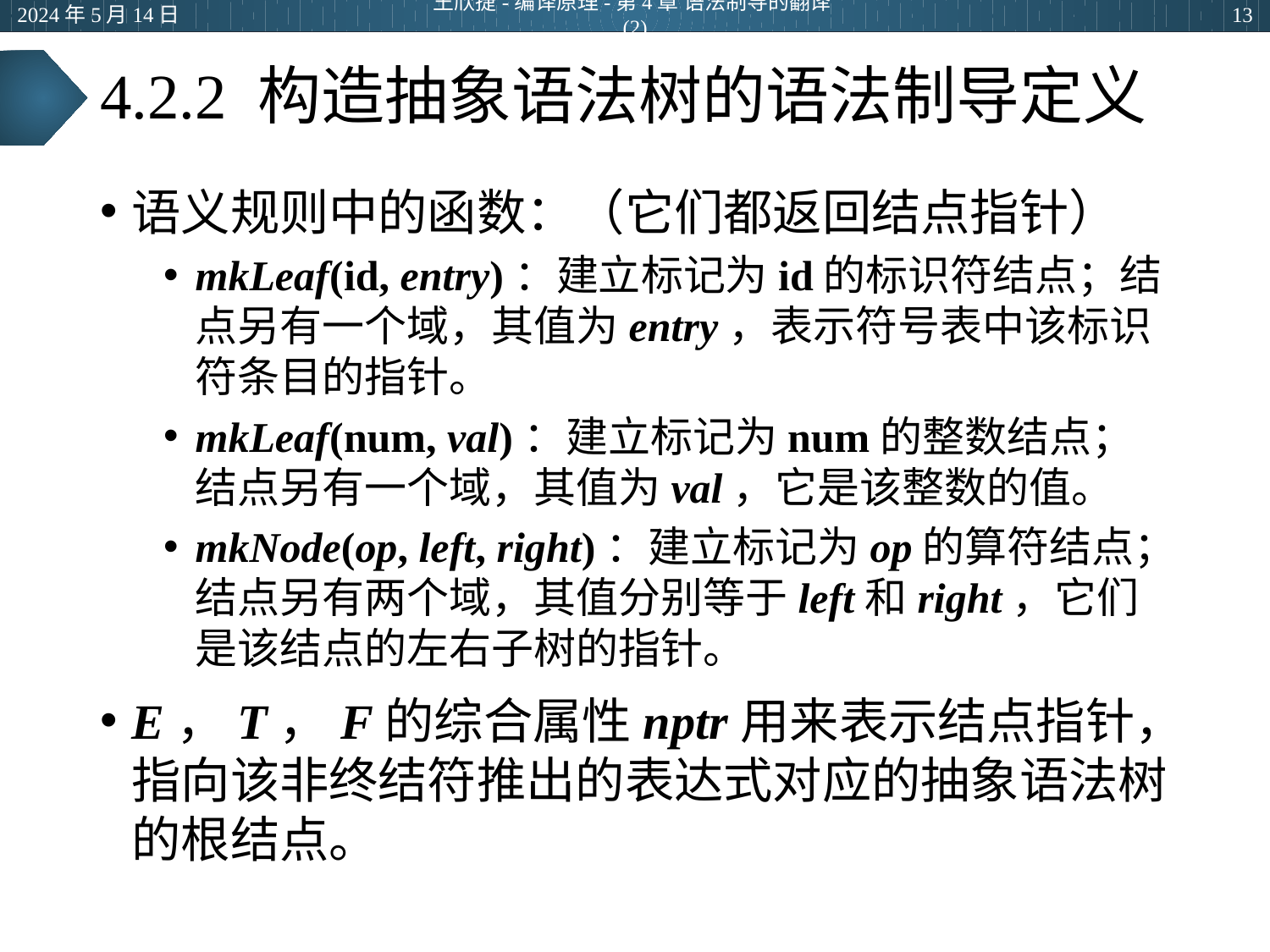

2024年5月14日
王欣捷-编译原理-第4章 语法制导的翻译(2)
13
# 4.2.2 构造抽象语法树的语法制导定义
语义规则中的函数：（它们都返回结点指针）
mkLeaf(id, entry)：建立标记为id的标识符结点；结点另有一个域，其值为entry，表示符号表中该标识符条目的指针。
mkLeaf(num, val)：建立标记为num的整数结点；结点另有一个域，其值为val，它是该整数的值。
mkNode(op, left, right)：建立标记为op的算符结点；结点另有两个域，其值分别等于left和right，它们是该结点的左右子树的指针。
E，T，F的综合属性nptr用来表示结点指针，指向该非终结符推出的表达式对应的抽象语法树的根结点。